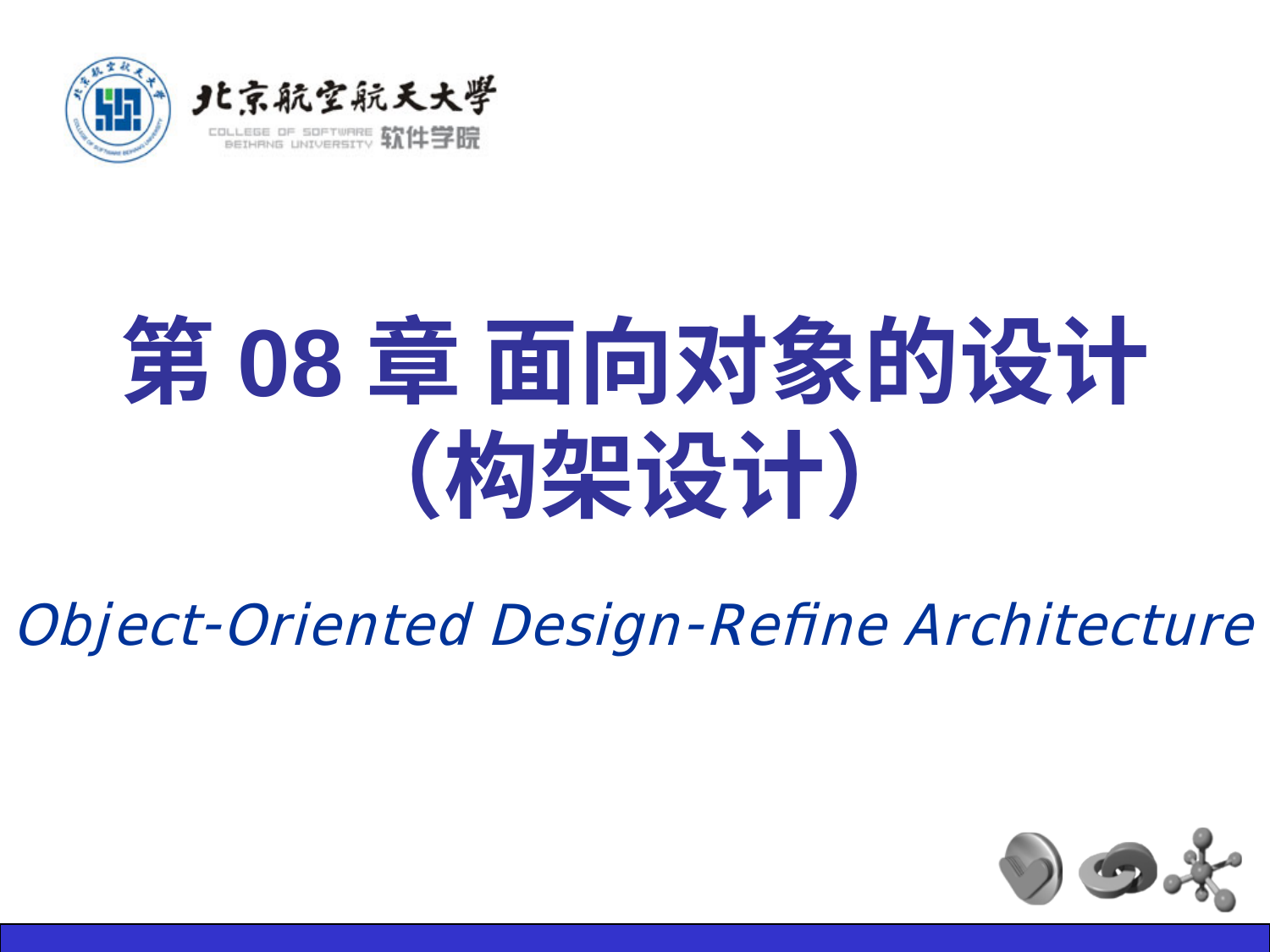

# 第08章 面向对象的设计 （构架设计）
Object-Oriented Design-Refine Architecture